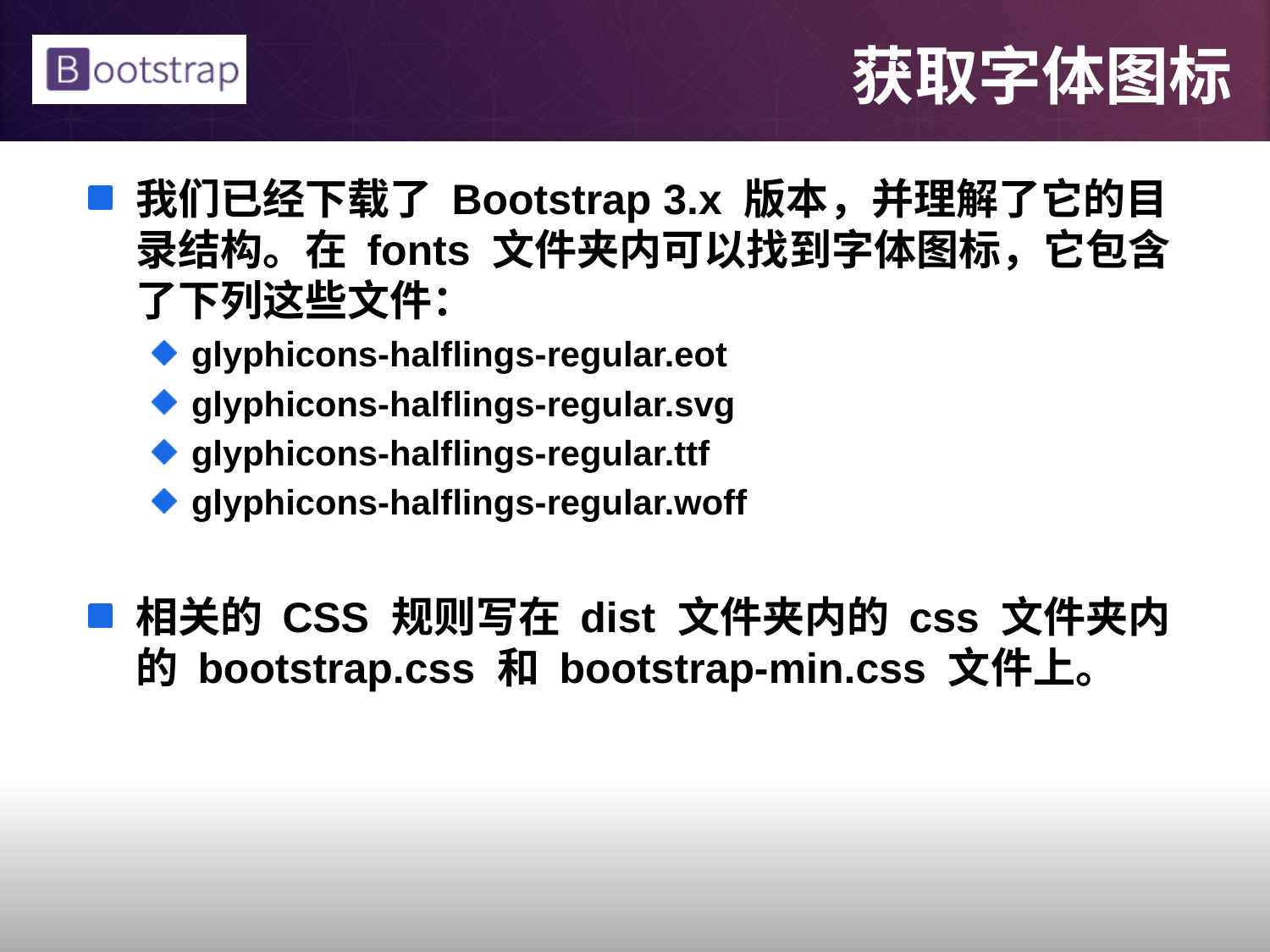

# 获取字体图标
我们已经下载了 Bootstrap 3.x 版本，并理解了它的目录结构。在 fonts 文件夹内可以找到字体图标，它包含了下列这些文件：
glyphicons-halflings-regular.eot
glyphicons-halflings-regular.svg
glyphicons-halflings-regular.ttf
glyphicons-halflings-regular.woff

相关的 CSS 规则写在 dist 文件夹内的 css 文件夹内的 bootstrap.css 和 bootstrap-min.css 文件上。